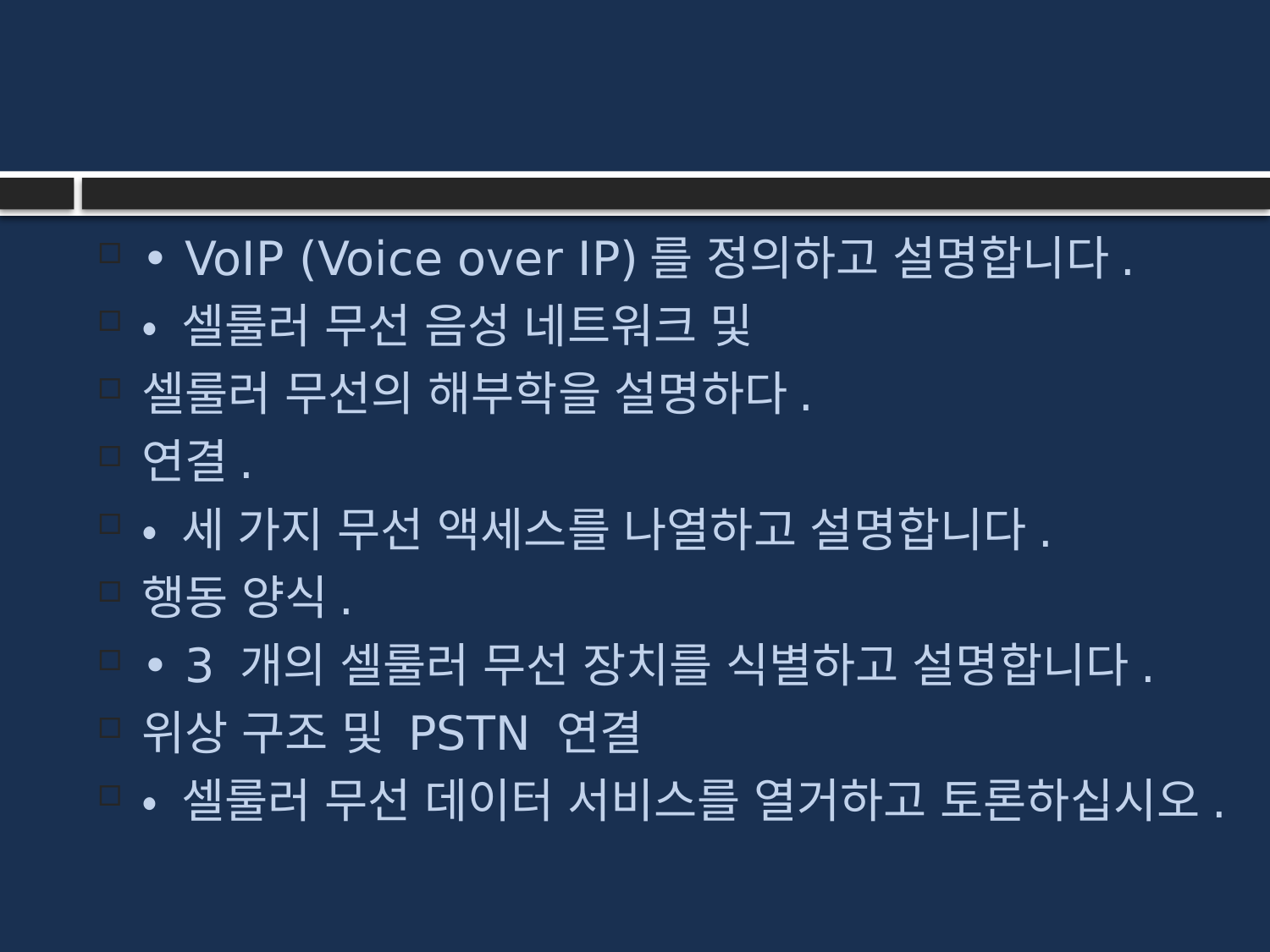

#
• VoIP (Voice over IP)를 정의하고 설명합니다.
• 셀룰러 무선 음성 네트워크 및
셀룰러 무선의 해부학을 설명하다.
연결.
• 세 가지 무선 액세스를 나열하고 설명합니다.
행동 양식.
• 3 개의 셀룰러 무선 장치를 식별하고 설명합니다.
위상 구조 및 PSTN 연결
• 셀룰러 무선 데이터 서비스를 열거하고 토론하십시오.